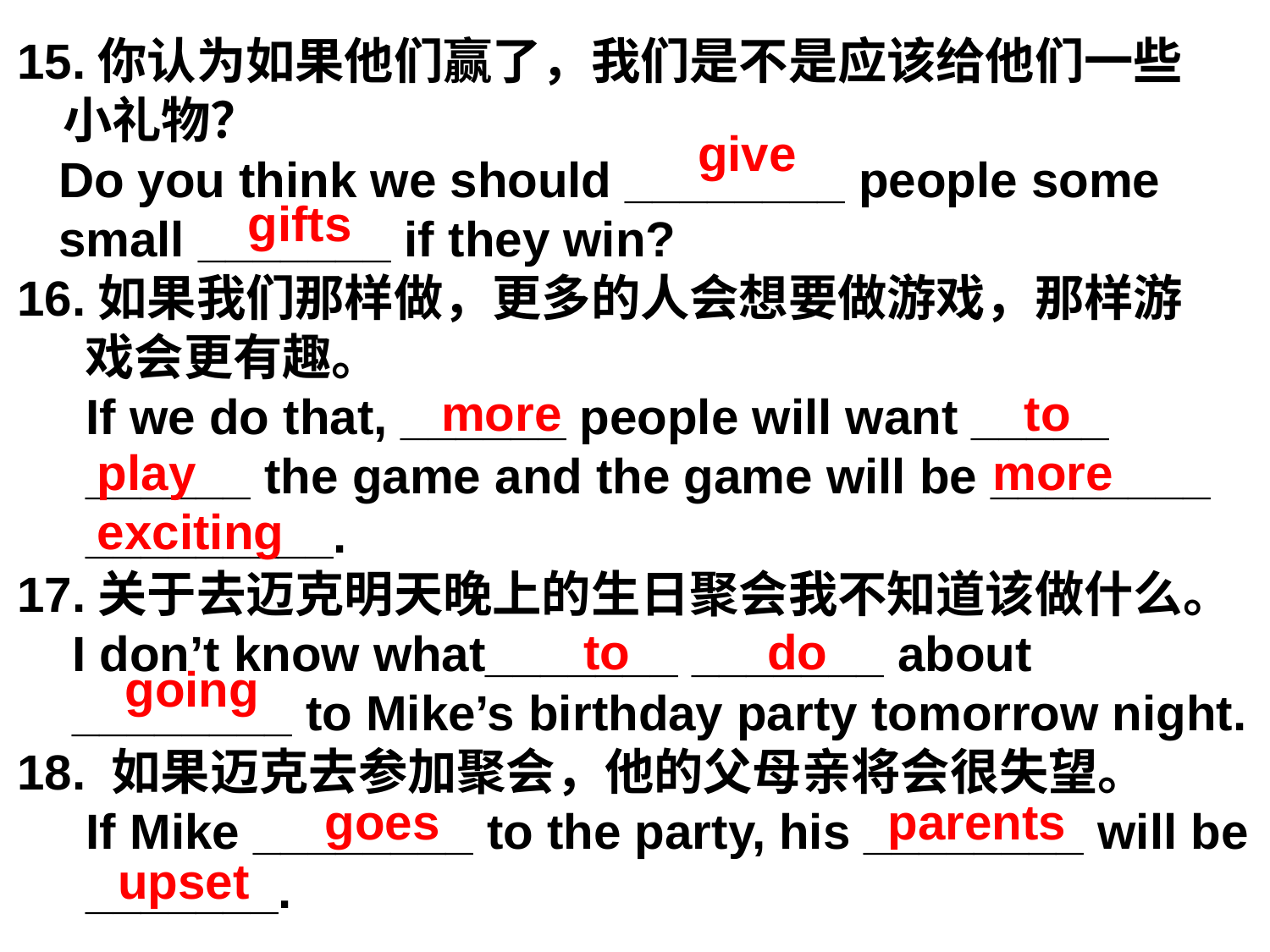

15.你认为如果他们赢了，我们是不是应该给他们一些
   小礼物？
   Do you think we should ________ people some
   small _______ if they win?
16.如果我们那样做，更多的人会想要做游戏，那样游
     戏会更有趣。
     If we do that, ______ people will want _____
     ______ the game and the game will be ________
     _________.
17.关于去迈克明天晚上的生日聚会我不知道该做什么。
    I don’t know what_______ _______ about
    ________ to Mike’s birthday party tomorrow night.
18. 如果迈克去参加聚会，他的父母亲将会很失望。
     If Mike ________ to the party, his ________ will be
     _______.
give
gifts
                         more                                                    to
play                                                          more exciting
 to          do
going
goes
parents
upset